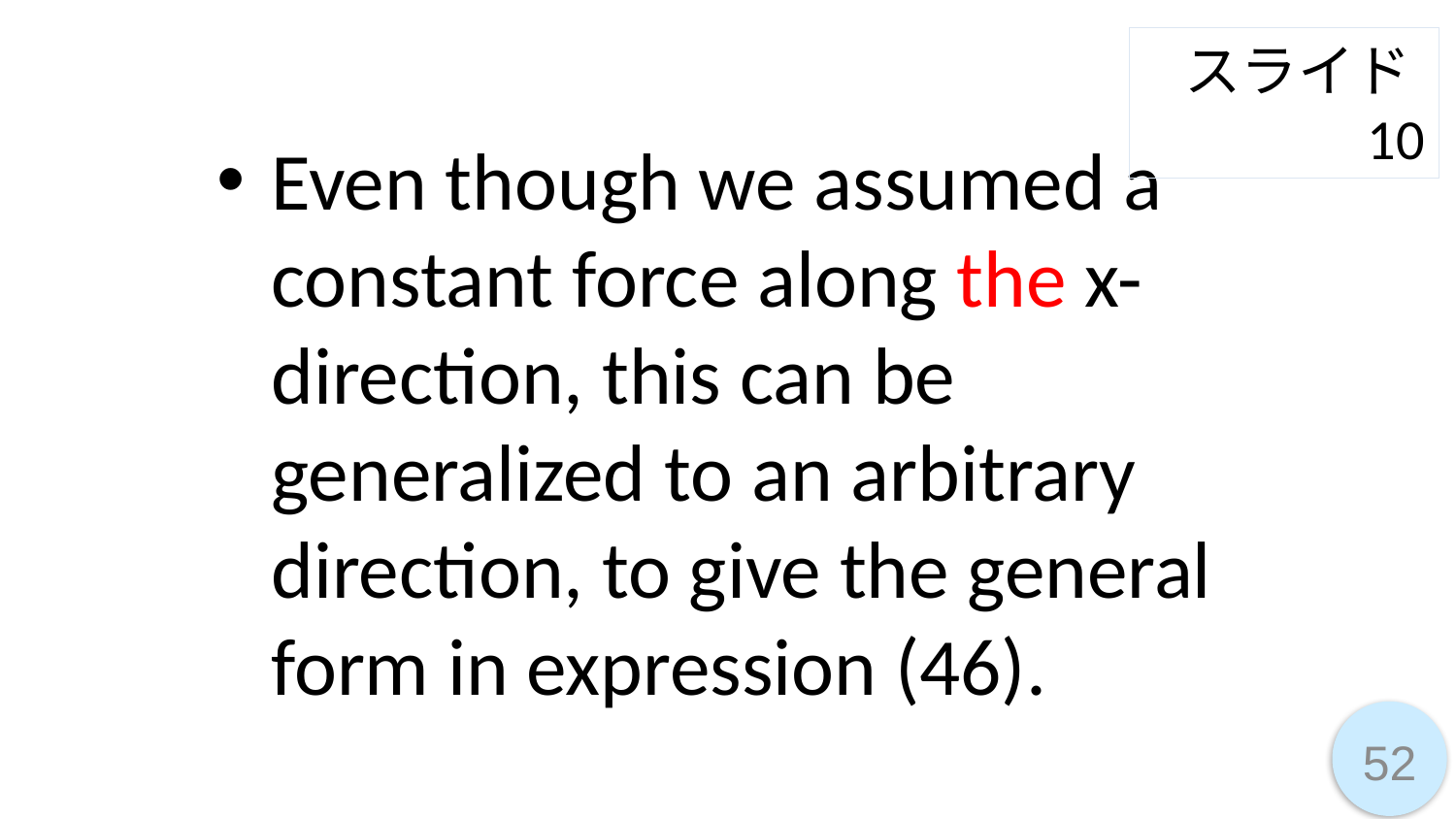

スライド10
Even though we assumed a constant force along the x-direction, this can be generalized to an arbitrary direction, to give the general form in expression (46).
52